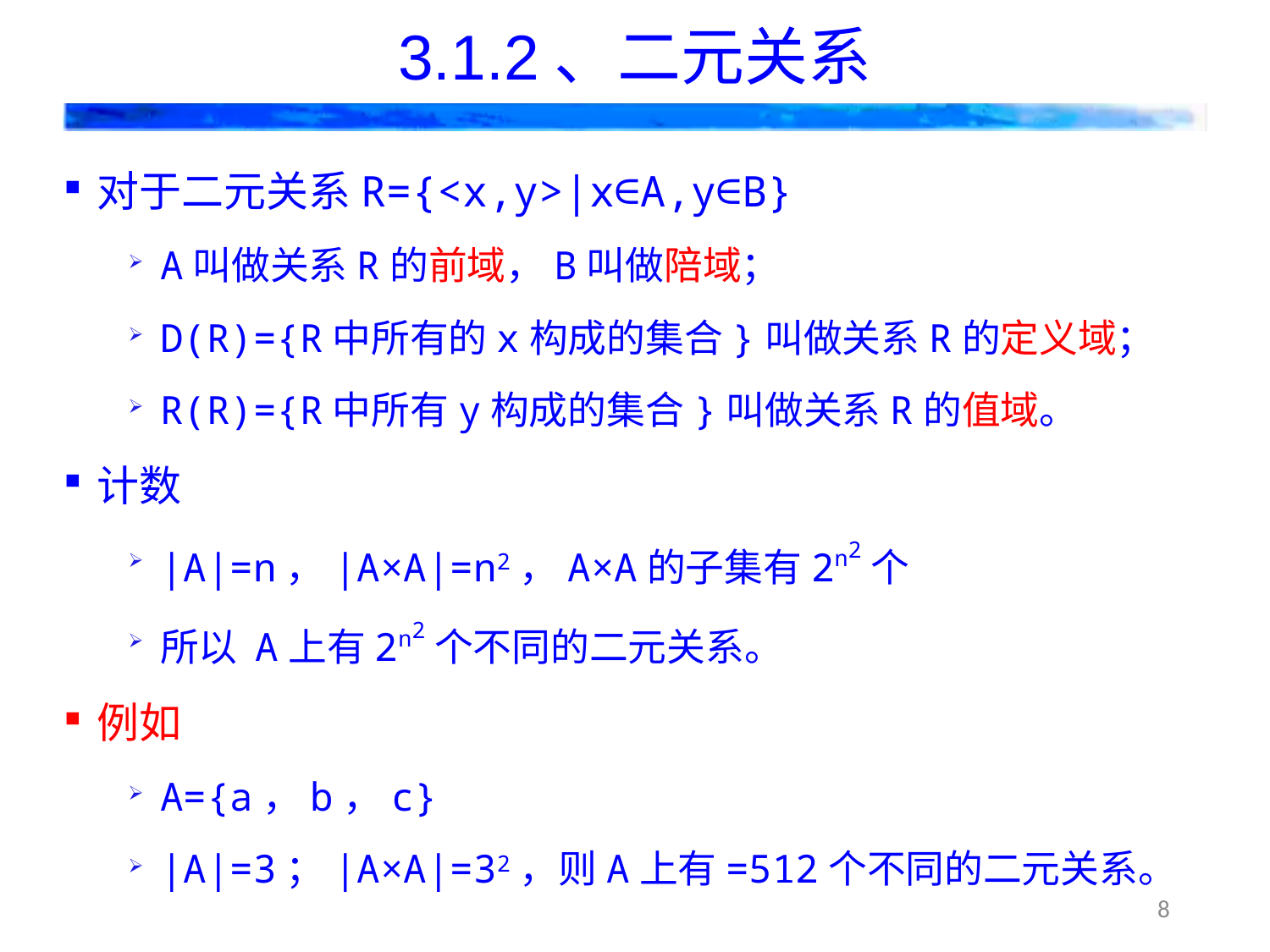

# 3.1.2、二元关系
对于二元关系R={<x,y>|x∈A,y∈B}
A叫做关系R的前域，B叫做陪域；
D(R)={R中所有的x构成的集合}叫做关系R的定义域；
R(R)={R中所有y构成的集合}叫做关系R的值域。
计数
|A|=n，|A×A|=n2，A×A的子集有2n2个
所以 A上有2n2个不同的二元关系。
例如
A={a，b，c}
|A|=3；|A×A|=32，则A上有=512个不同的二元关系。
8